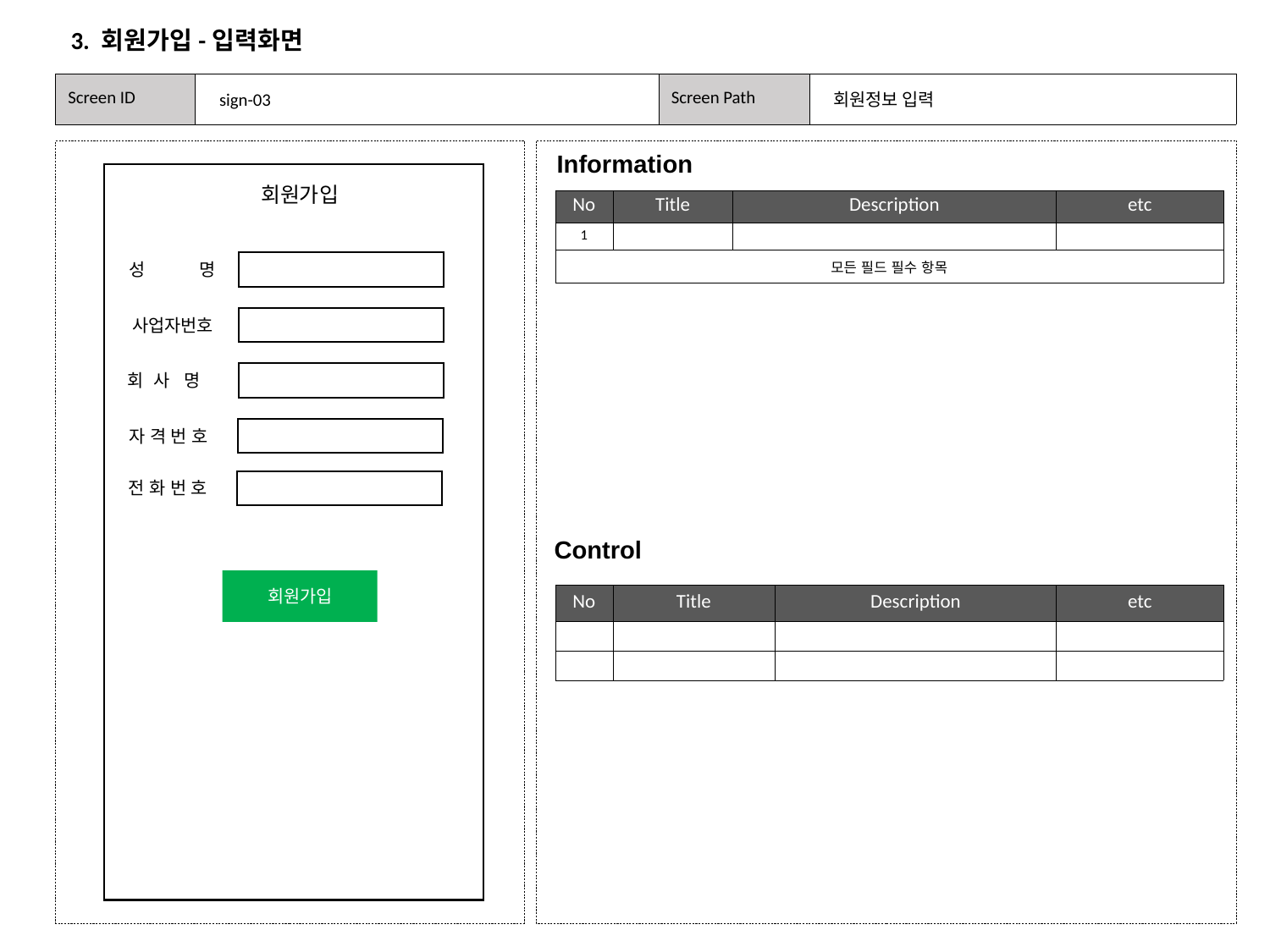

3. 회원가입-입력화면
sign-03
회원정보 입력
 Information
회원가입
| No | Title | Description | etc |
| --- | --- | --- | --- |
| 1 |  |  |  |
| 모든 필드 필수 항목 |  |  |  |
성           명

사업자번호

회  사   명

자 격 번 호

전 화 번 호

 Control
회원가입
| No | Title | Description | etc |
| --- | --- | --- | --- |
|  |  |  |  |
|  |  |  |  |